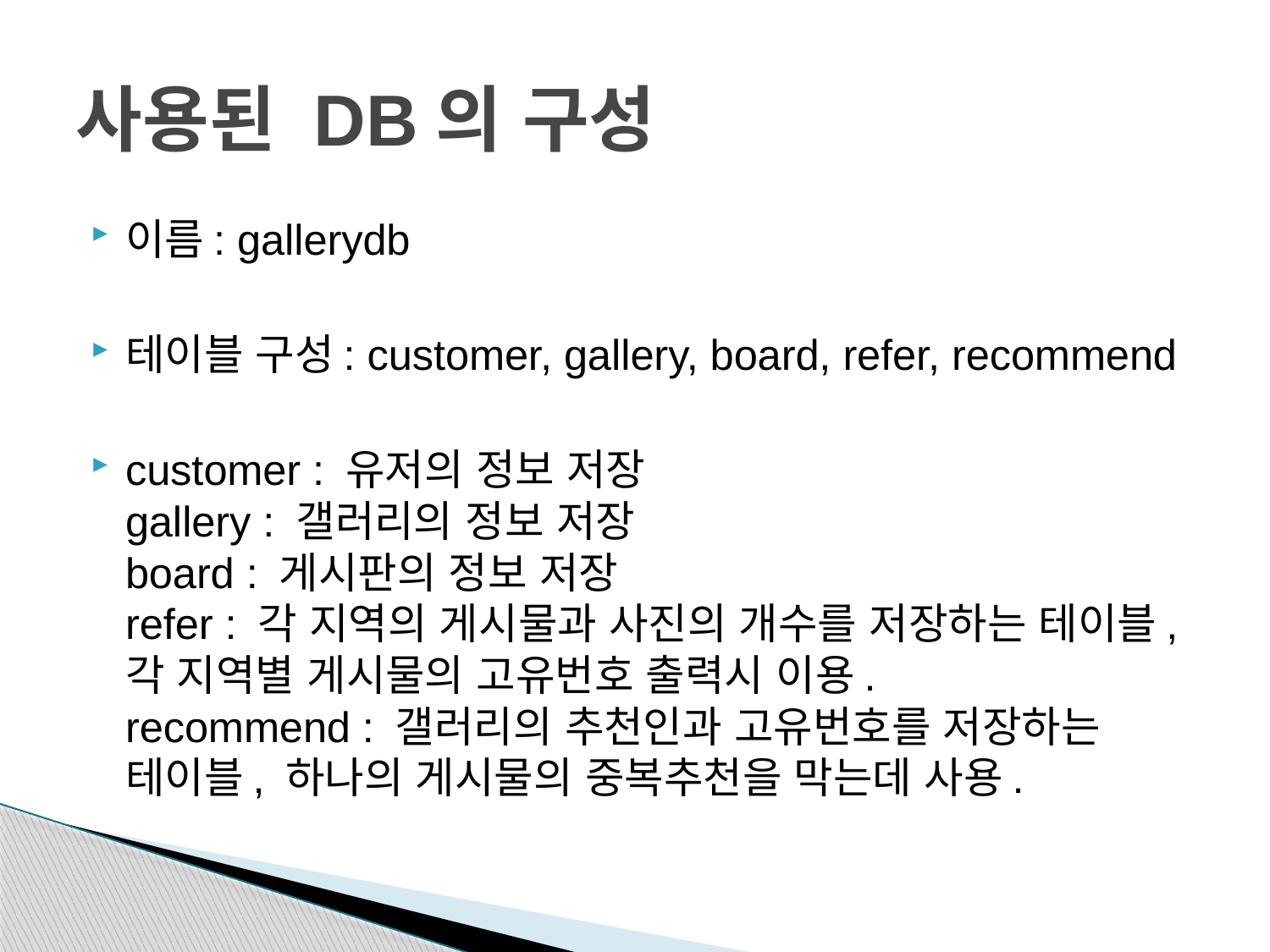

# 사용된 DB의 구성
이름: gallerydb

테이블 구성: customer, gallery, board, refer, recommend

customer : 유저의 정보 저장
gallery : 갤러리의 정보 저장
board : 게시판의 정보 저장
refer : 각 지역의 게시물과 사진의 개수를 저장하는 테이블, 각 지역별 게시물의 고유번호 출력시 이용.
recommend : 갤러리의 추천인과 고유번호를 저장하는 테이블, 하나의 게시물의 중복추천을 막는데 사용.